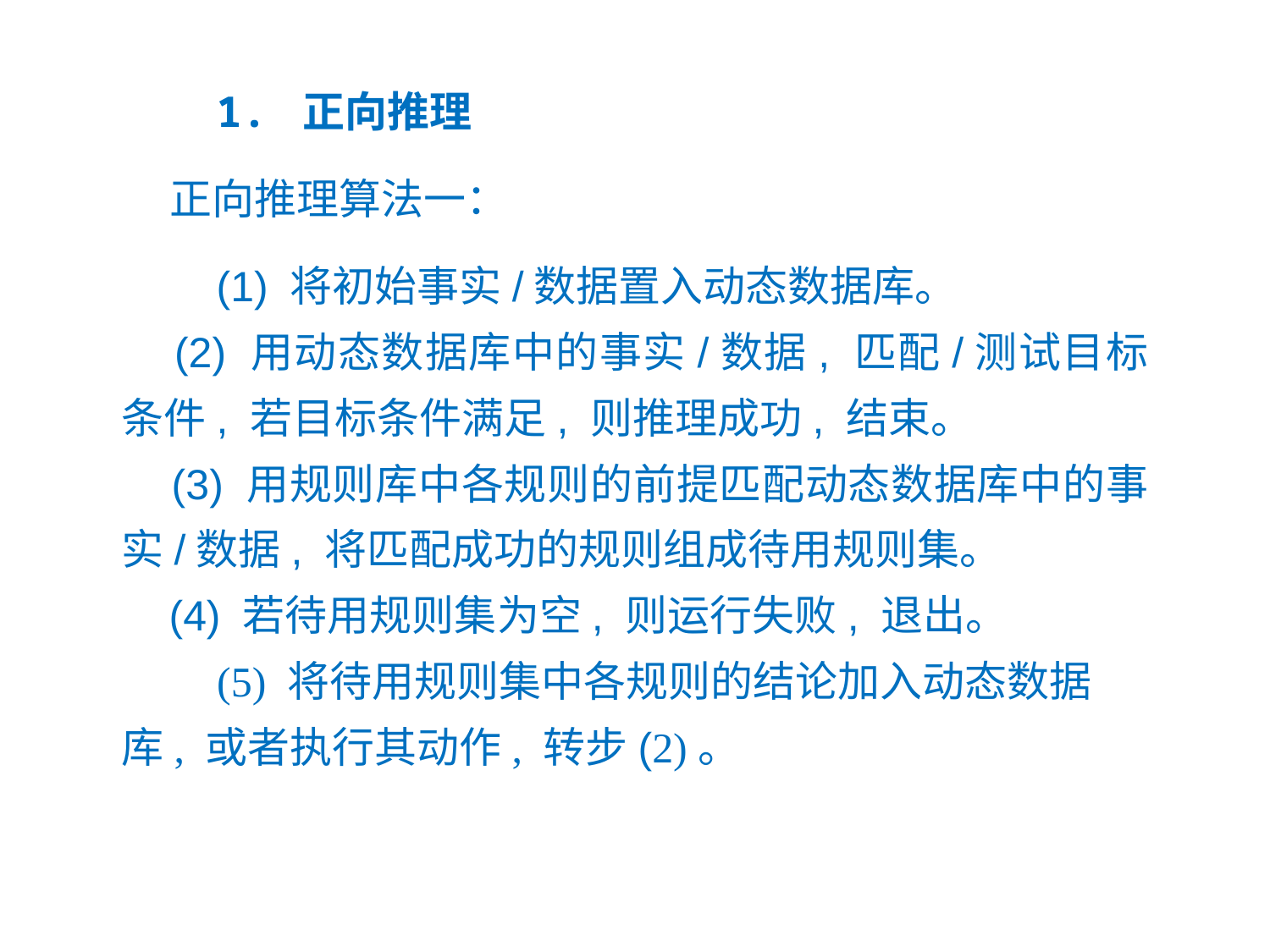

1. 正向推理
    正向推理算法一：
　　(1) 将初始事实/数据置入动态数据库。
    (2) 用动态数据库中的事实/数据, 匹配/测试目标条件, 若目标条件满足, 则推理成功, 结束。
    (3) 用规则库中各规则的前提匹配动态数据库中的事实/数据, 将匹配成功的规则组成待用规则集。
    (4) 若待用规则集为空, 则运行失败, 退出。
         (5) 将待用规则集中各规则的结论加入动态数据库, 或者执行其动作, 转步(2)。